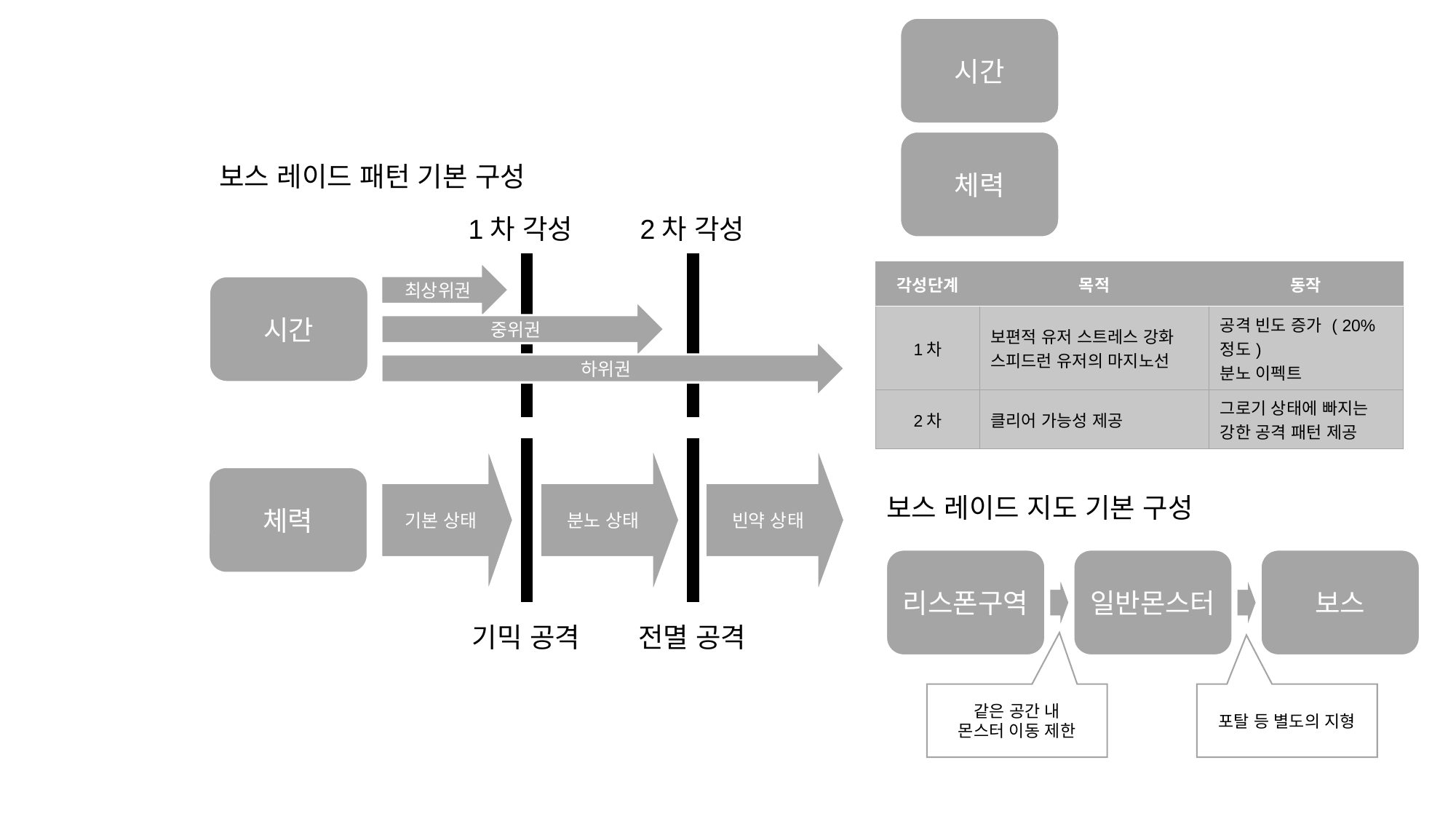

시간
체력
보스 레이드 패턴 기본 구성
1차 각성
2차 각성
최상위권
시간
중위권
하위권
기본 상태
분노 상태
빈약 상태
체력
기믹 공격
전멸 공격
| 각성단계 | 목적 | 동작 |
| --- | --- | --- |
| 1차 | 보편적 유저 스트레스 강화 스피드런 유저의 마지노선 | 공격 빈도 증가 ( 20% 정도) 분노 이펙트 |
| 2차 | 클리어 가능성 제공 | 그로기 상태에 빠지는 강한 공격 패턴 제공 |
보스 레이드 지도 기본 구성
리스폰구역
일반몬스터
보스

같은 공간 내
몬스터 이동 제한
포탈 등 별도의 지형